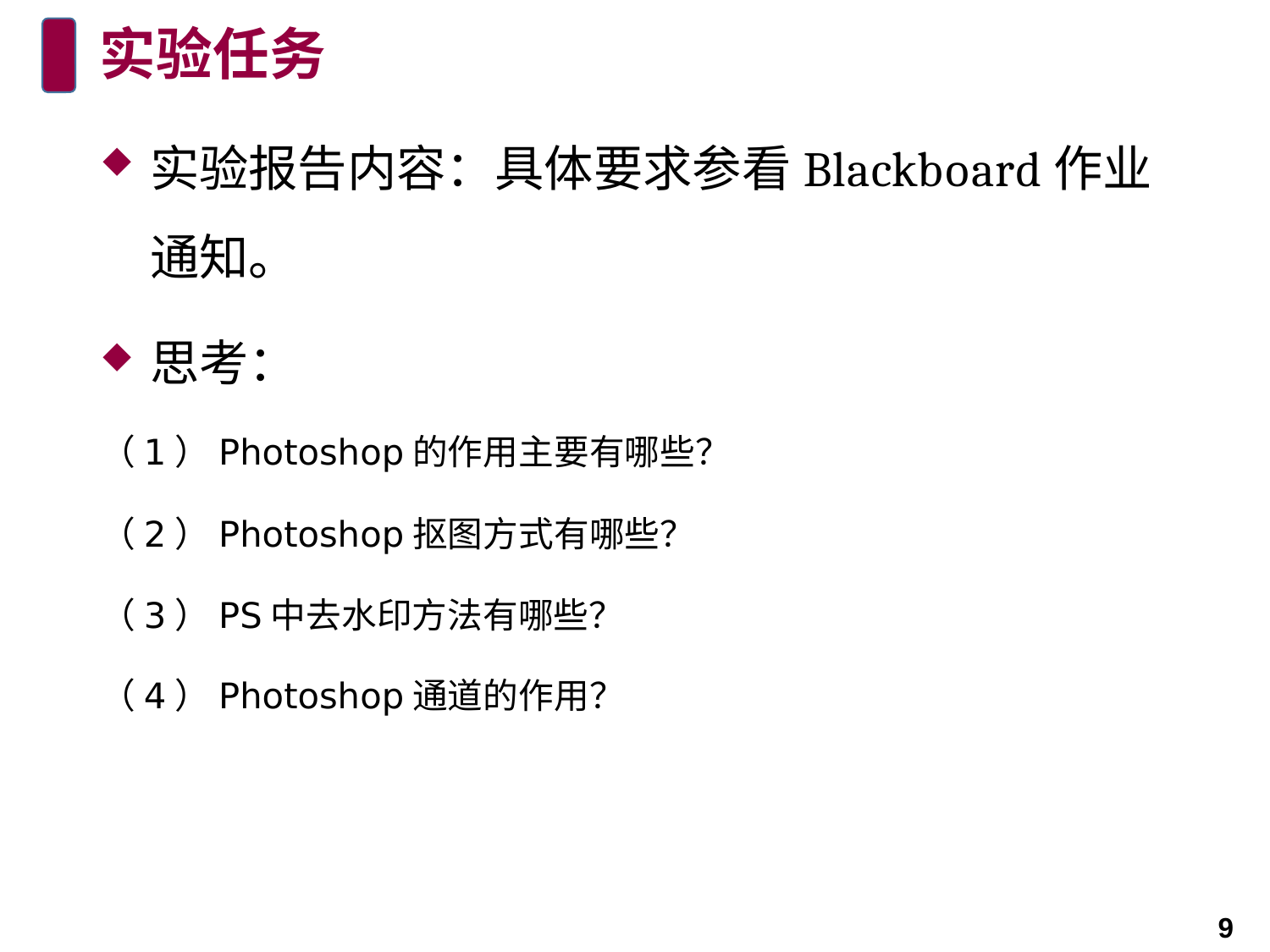

# 实验任务
实验报告内容：具体要求参看Blackboard作业通知。
思考：
（1）Photoshop的作用主要有哪些？
（2）Photoshop抠图方式有哪些？
（3）PS中去水印方法有哪些？
（4）Photoshop通道的作用？

9